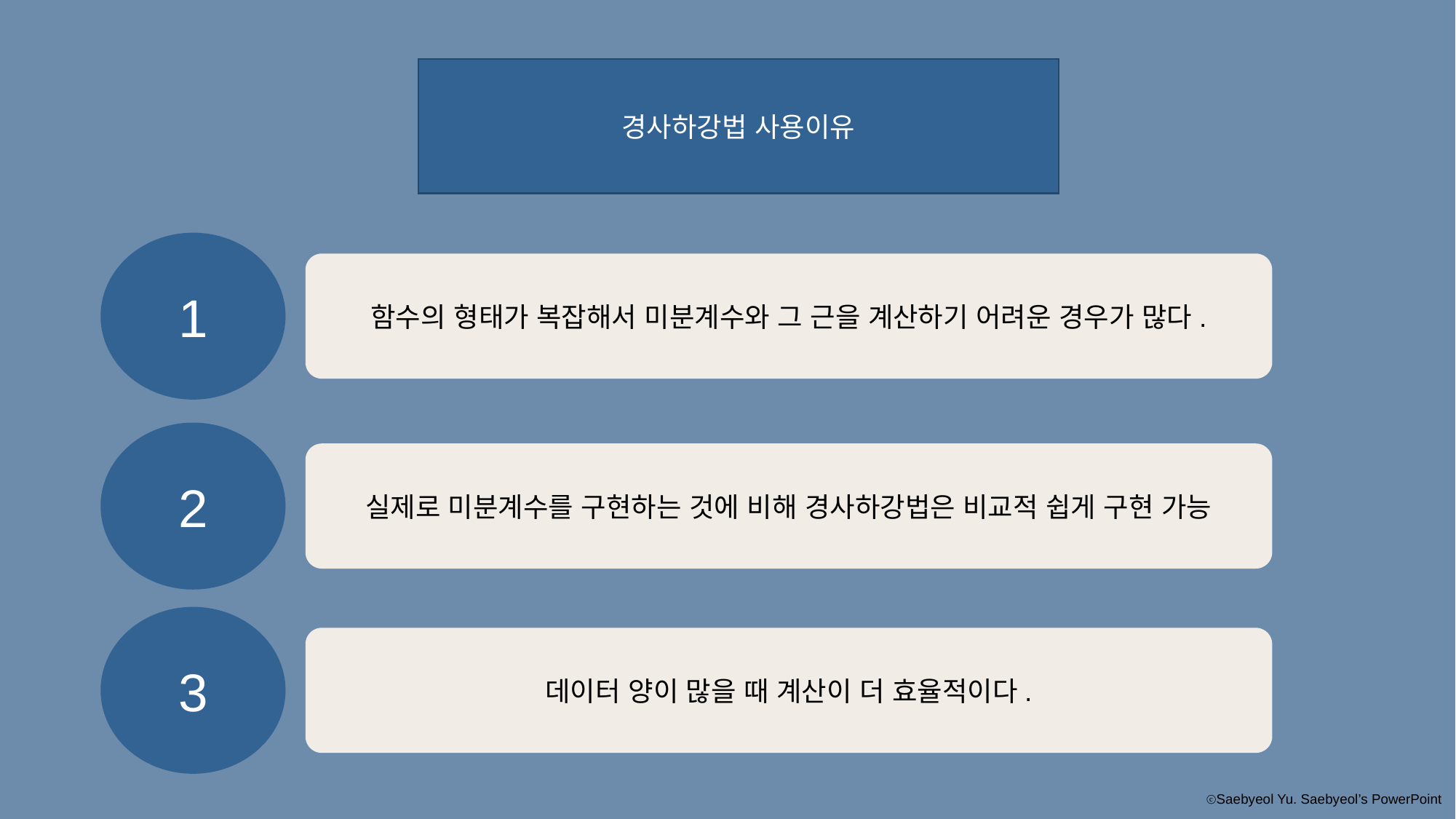

경사하강법 사용이유
1
함수의 형태가 복잡해서 미분계수와 그 근을 계산하기 어려운 경우가 많다.
2
실제로 미분계수를 구현하는 것에 비해 경사하강법은 비교적 쉽게 구현 가능
3
데이터 양이 많을 때 계산이 더 효율적이다.